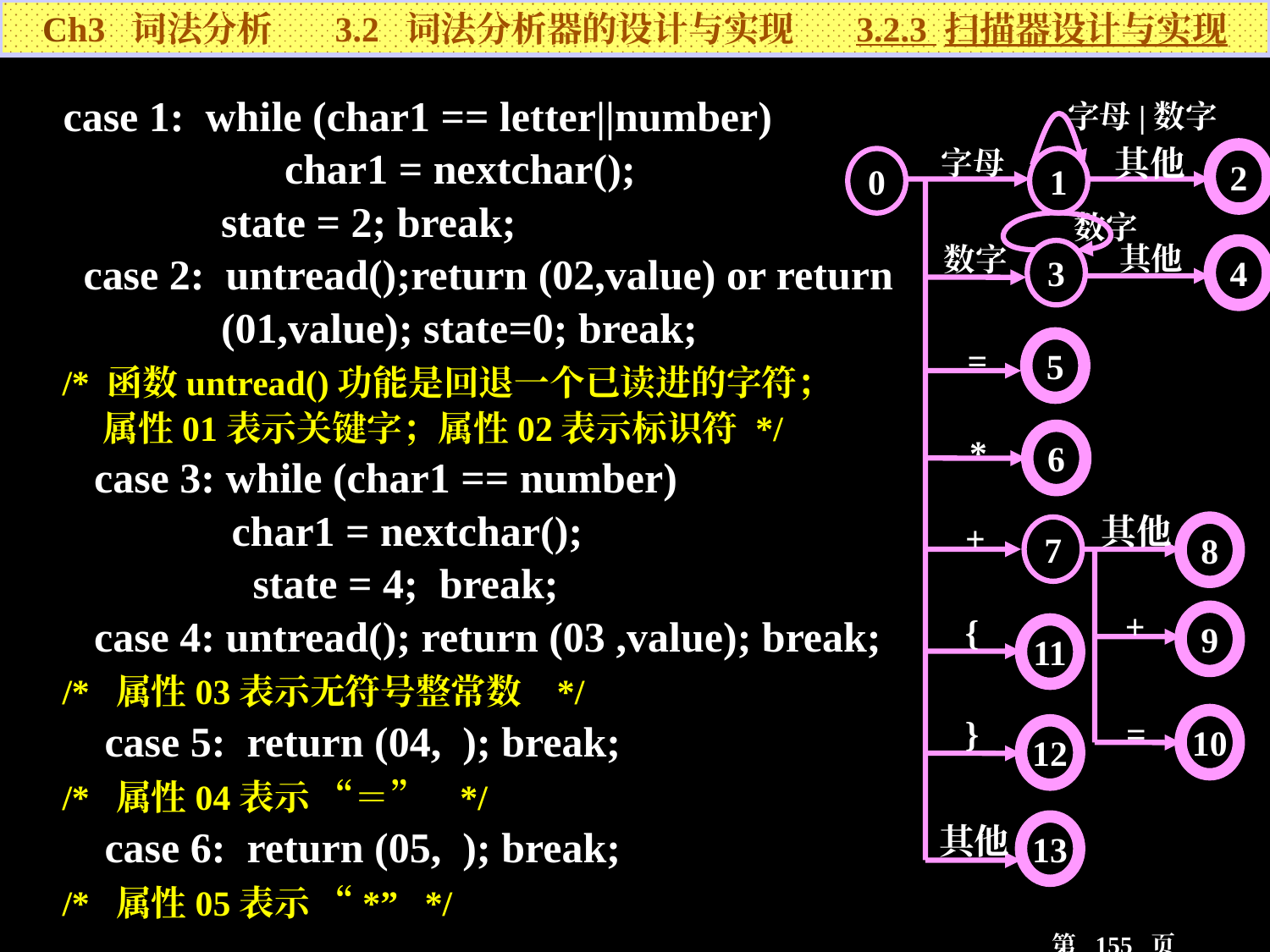

Ch3  词法分析      3.2  词法分析器的设计与实现      3.2.3 扫描器设计与实现
  case 1:  while (char1 == letter||number)
                       char1 = nextchar();
                 state = 2; break;
    case 2:  untread();return (02,value) or return
                 (01,value); state=0; break;
  /* 函数untread()功能是回退一个已读进的字符；
      属性01表示关键字；属性02表示标识符 */
     case 3: while (char1 == number)
                  char1 = nextchar();
                    state = 4;  break;
     case 4: untread(); return (03 ,value); break;
  /*  属性03表示无符号整常数   */
      case 5:  return (04,  ); break;
  /*  属性04表示 “＝”   */
      case 6:  return (05,  ); break;
  /*  属性05表示 “*”   */
字母|数字

其他
字母
2
0
1

数字
其他
数字
3
4

=
5

*
6

其他
+
7
8

+
{
9
11

}
=
10
12

其他
13